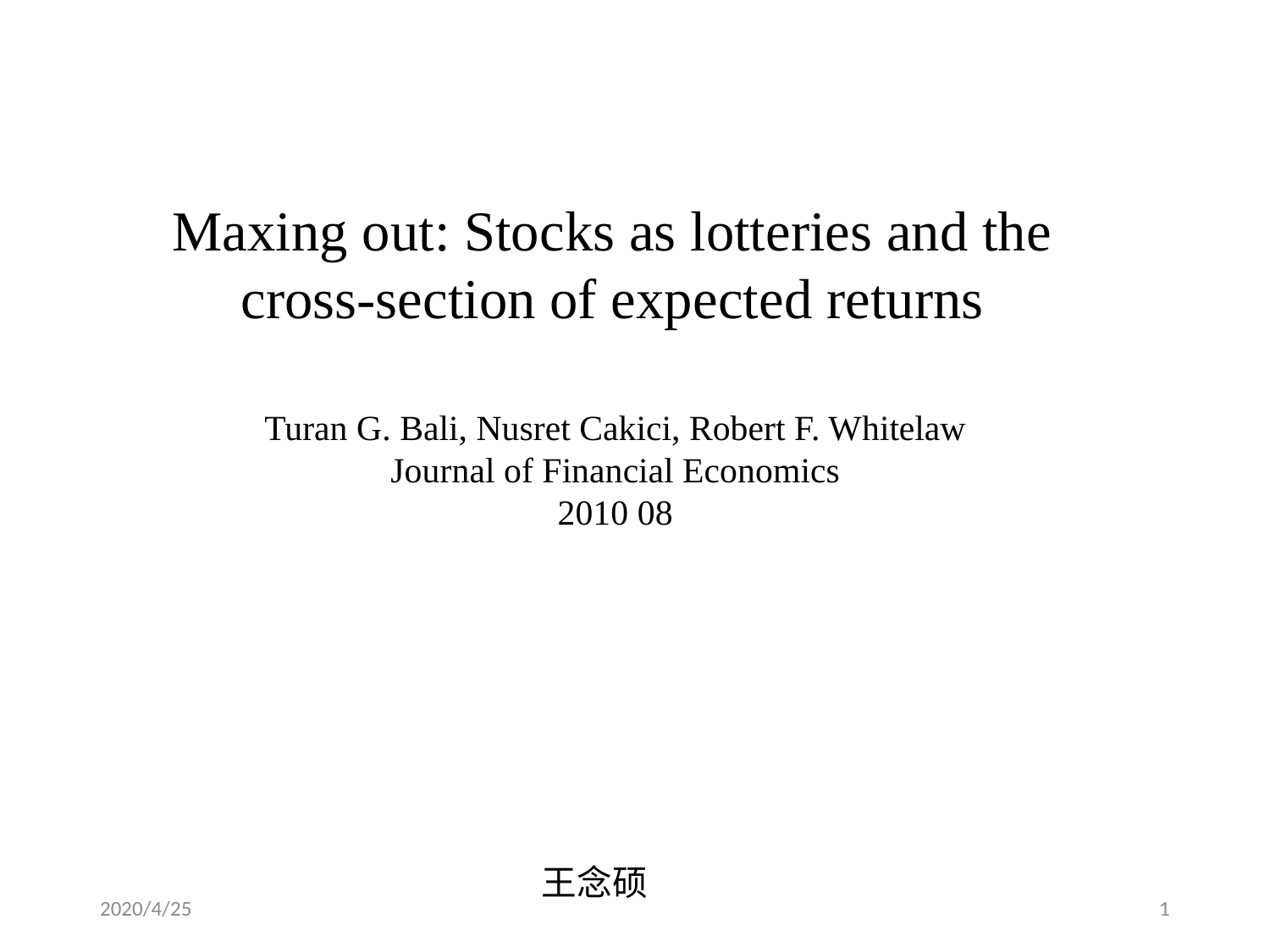

Maxing out: Stocks as lotteries and the cross-section of expected returns
Turan G. Bali, Nusret Cakici, Robert F. Whitelaw
Journal of Financial Economics
2010 08
王念硕
2020/4/25
1